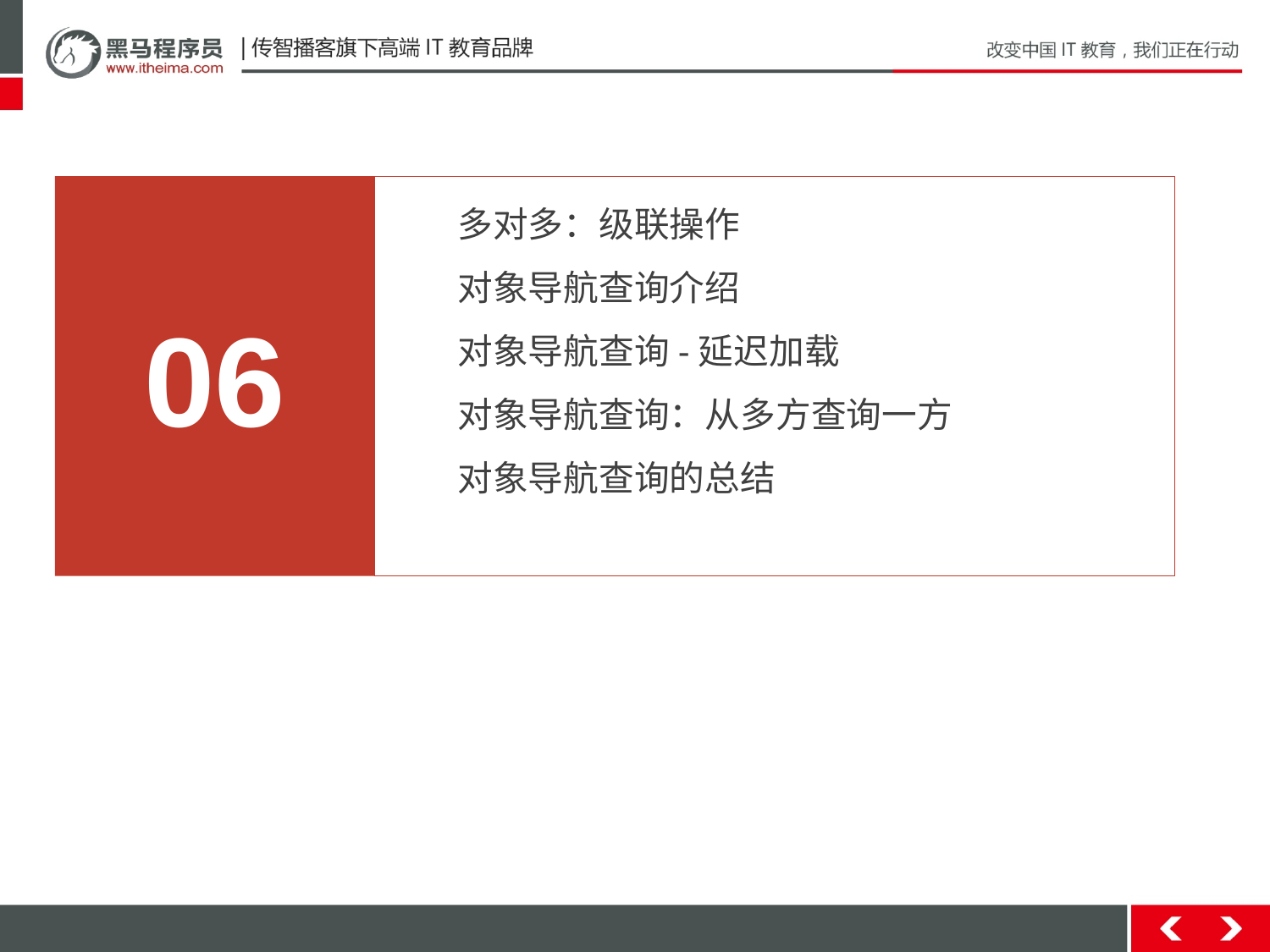

06

多对多：级联操作
对象导航查询介绍
对象导航查询-延迟加载
对象导航查询：从多方查询一方
对象导航查询的总结